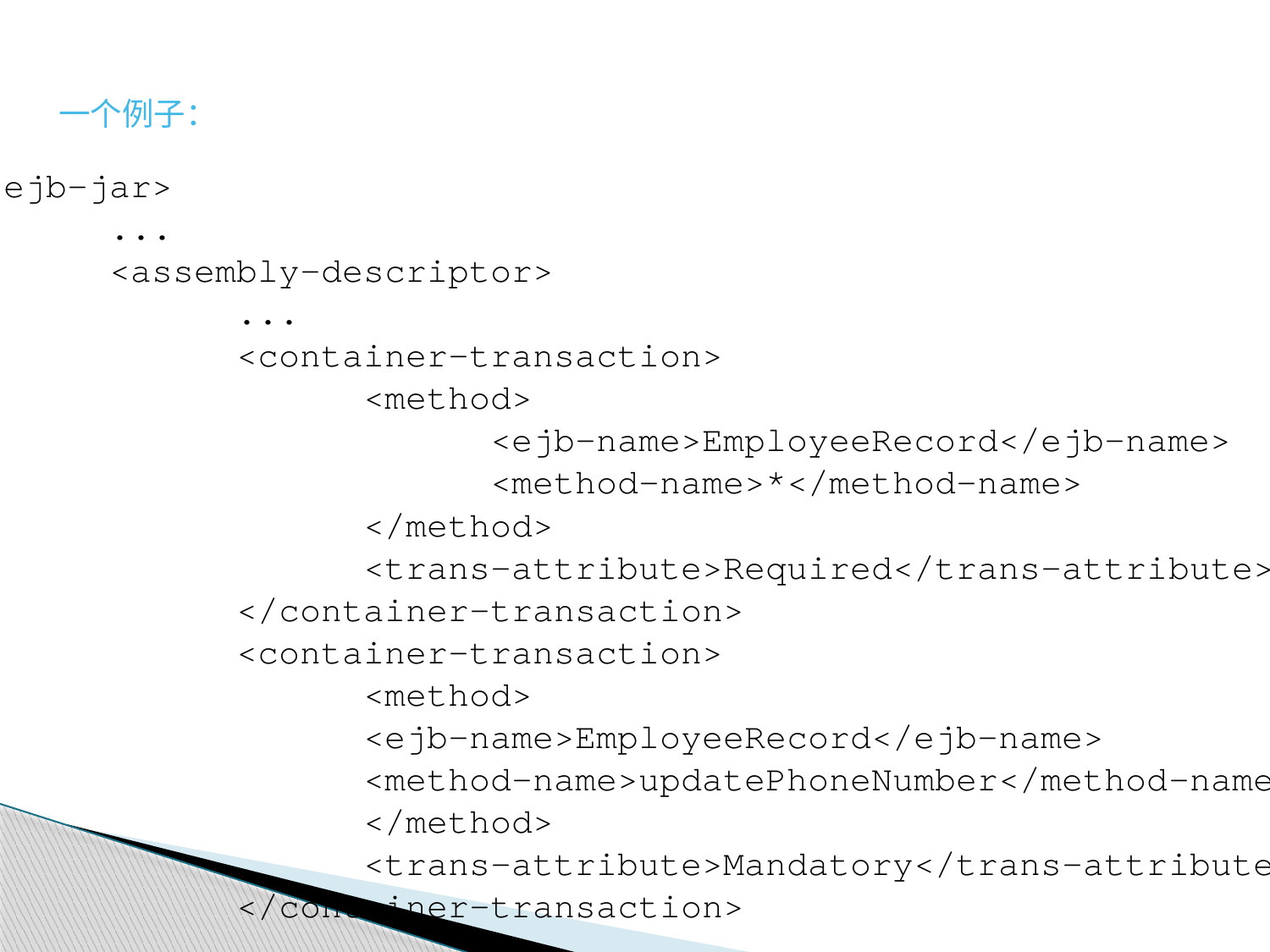

一个例子：
<ejb-jar>
	...
	<assembly-descriptor>
		...
		<container-transaction>
			<method>
				<ejb-name>EmployeeRecord</ejb-name>
				<method-name>*</method-name>
			</method>
			<trans-attribute>Required</trans-attribute>
		</container-transaction>
		<container-transaction>
			<method>
			<ejb-name>EmployeeRecord</ejb-name>
			<method-name>updatePhoneNumber</method-name>
			</method>
			<trans-attribute>Mandatory</trans-attribute>
		</container-transaction>